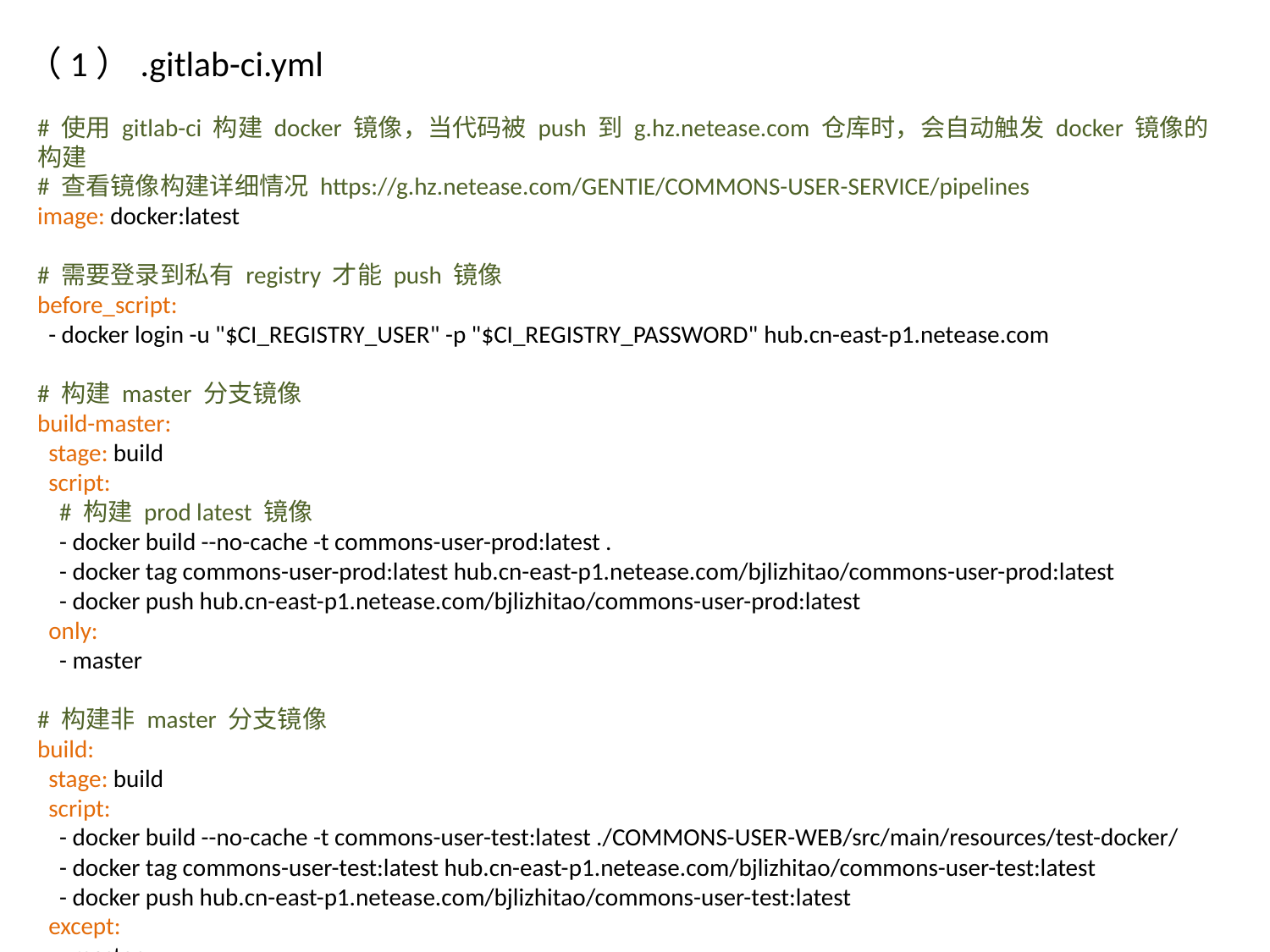

（1）.gitlab-ci.yml

# 使用 gitlab-ci 构建 docker 镜像，当代码被 push 到 g.hz.netease.com 仓库时，会自动触发 docker 镜像的构建
# 查看镜像构建详细情况 https://g.hz.netease.com/GENTIE/COMMONS-USER-SERVICE/pipelines
image: docker:latest

# 需要登录到私有 registry 才能 push 镜像
before_script:
  - docker login -u "$CI_REGISTRY_USER" -p "$CI_REGISTRY_PASSWORD" hub.cn-east-p1.netease.com

# 构建 master 分支镜像
build-master:
  stage: build
  script:
    # 构建 prod latest 镜像
    - docker build --no-cache -t commons-user-prod:latest .
    - docker tag commons-user-prod:latest hub.cn-east-p1.netease.com/bjlizhitao/commons-user-prod:latest
    - docker push hub.cn-east-p1.netease.com/bjlizhitao/commons-user-prod:latest
  only:
    - master

# 构建非 master 分支镜像
build:
  stage: build
  script:
    - docker build --no-cache -t commons-user-test:latest ./COMMONS-USER-WEB/src/main/resources/test-docker/
    - docker tag commons-user-test:latest hub.cn-east-p1.netease.com/bjlizhitao/commons-user-test:latest
    - docker push hub.cn-east-p1.netease.com/bjlizhitao/commons-user-test:latest
  except:
    - master